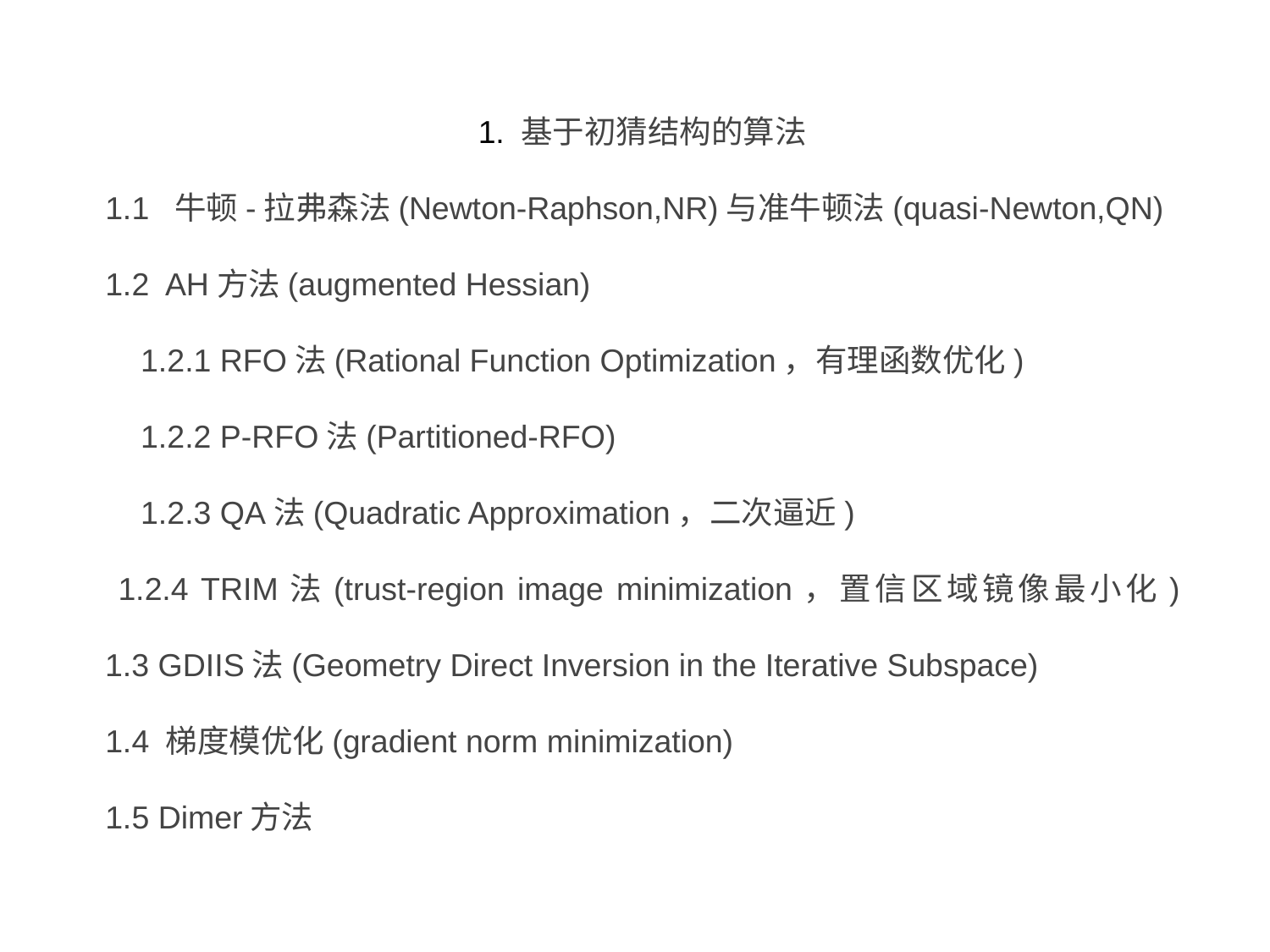

1. 基于初猜结构的算法
  1.1  牛顿-拉弗森法(Newton-Raphson,NR)与准牛顿法(quasi-Newton,QN)
  1.2  AH方法(augmented Hessian)
      1.2.1 RFO法(Rational Function Optimization，有理函数优化)
      1.2.2 P-RFO法(Partitioned-RFO)
      1.2.3 QA法(Quadratic Approximation，二次逼近)
   1.2.4 TRIM法(trust-region image minimization，置信区域镜像最小化)  
  1.3 GDIIS法(Geometry Direct Inversion in the Iterative Subspace)
  1.4 梯度模优化(gradient norm minimization)
  1.5 Dimer方法